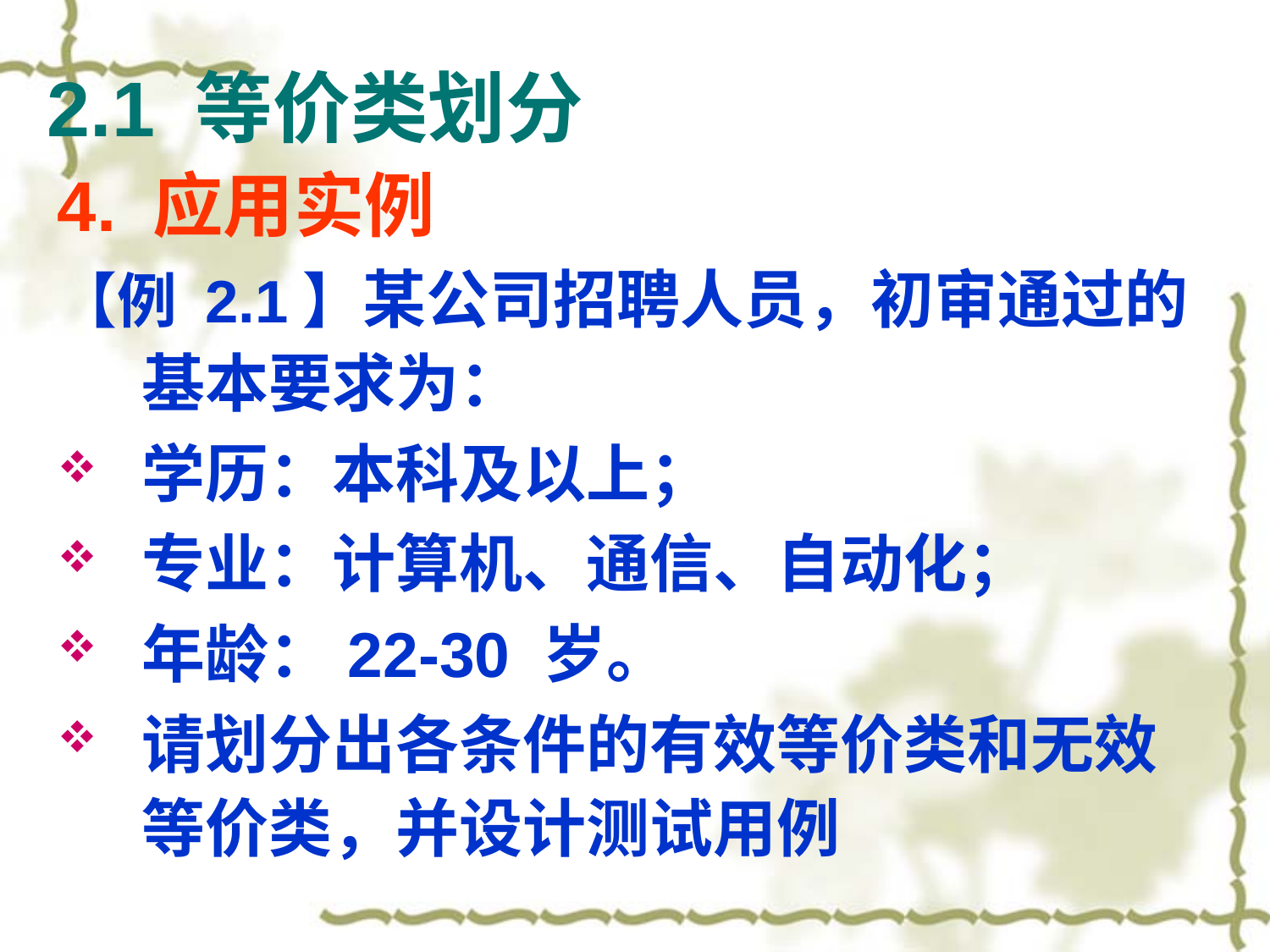

# 2.1 等价类划分
4. 应用实例
【例 2.1】某公司招聘人员，初审通过的基本要求为：
学历：本科及以上；
专业：计算机、通信、自动化；
年龄：22-30 岁。
请划分出各条件的有效等价类和无效等价类，并设计测试用例